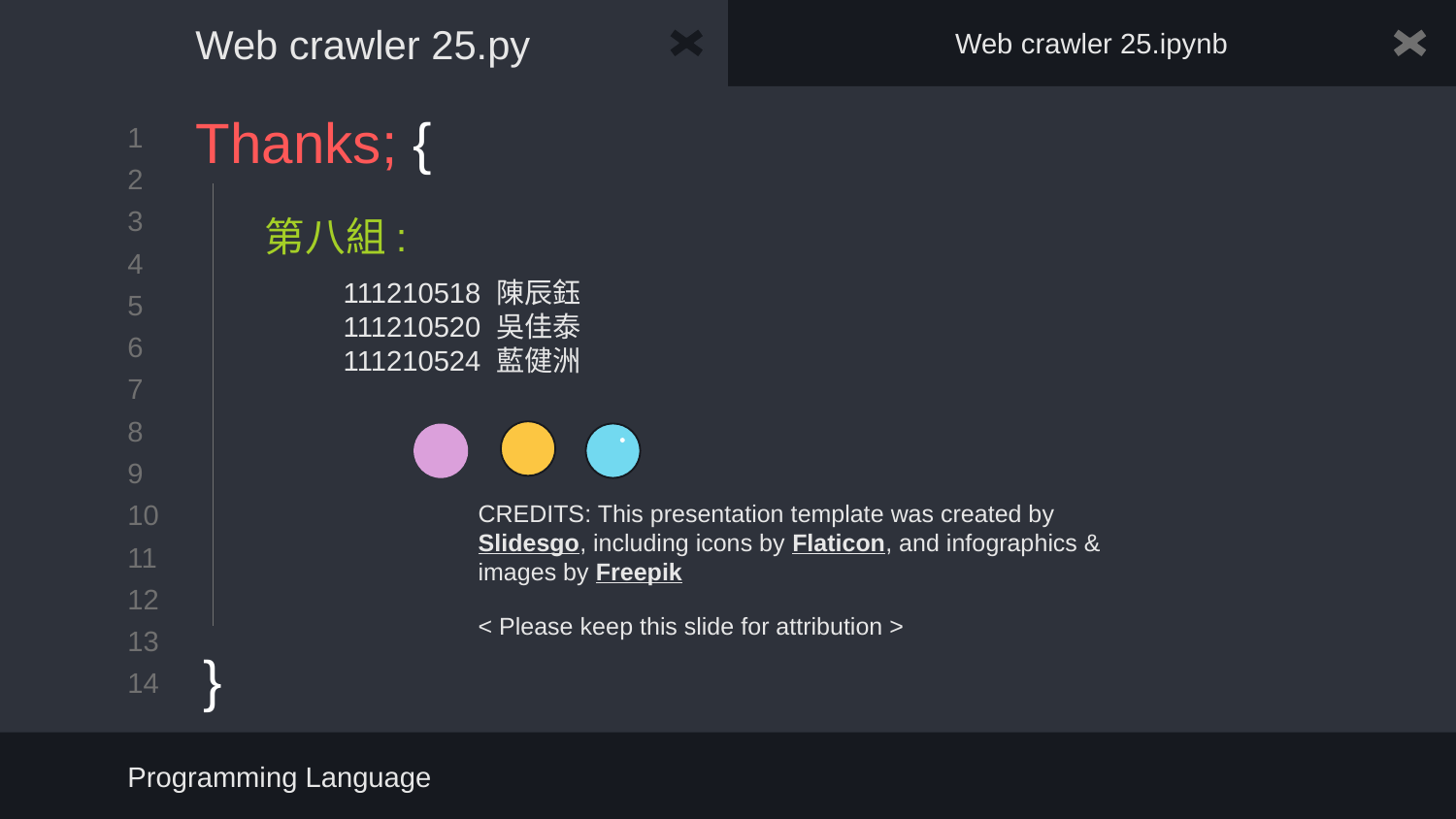

Web crawler 25.ipynb
Web crawler 25.py

# Thanks; {
}
第八組:
111210518 陳辰鈺
111210520 吳佳泰
111210524 藍健洲

< Please keep this slide for attribution >
Programming Language